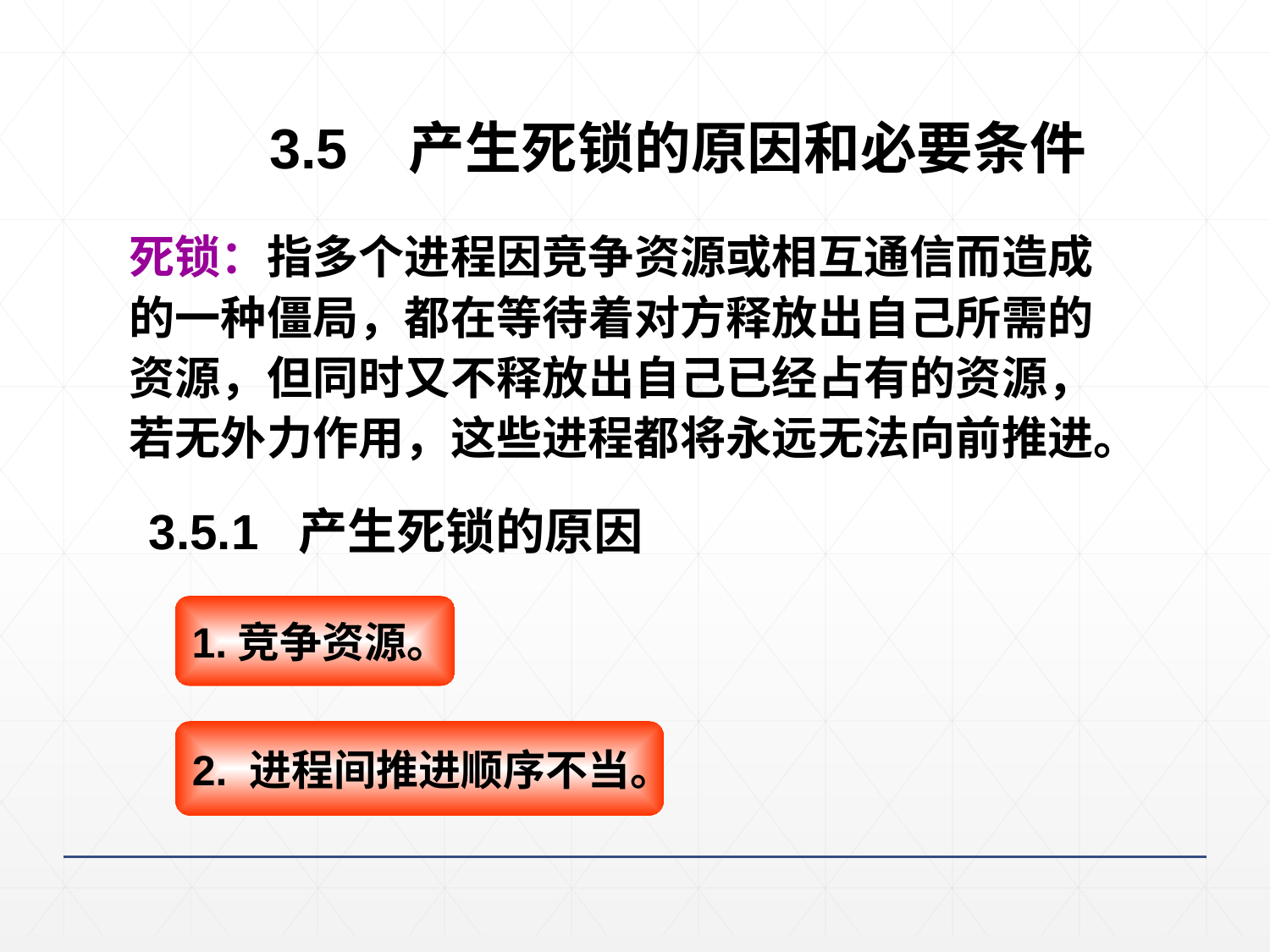

133
3.5   产生死锁的原因和必要条件
死锁：指多个进程因竞争资源或相互通信而造成
的一种僵局，都在等待着对方释放出自己所需的
资源，但同时又不释放出自己已经占有的资源，
若无外力作用，这些进程都将永远无法向前推进。
3.5.1  产生死锁的原因
1.竞争资源。
2. 进程间推进顺序不当。